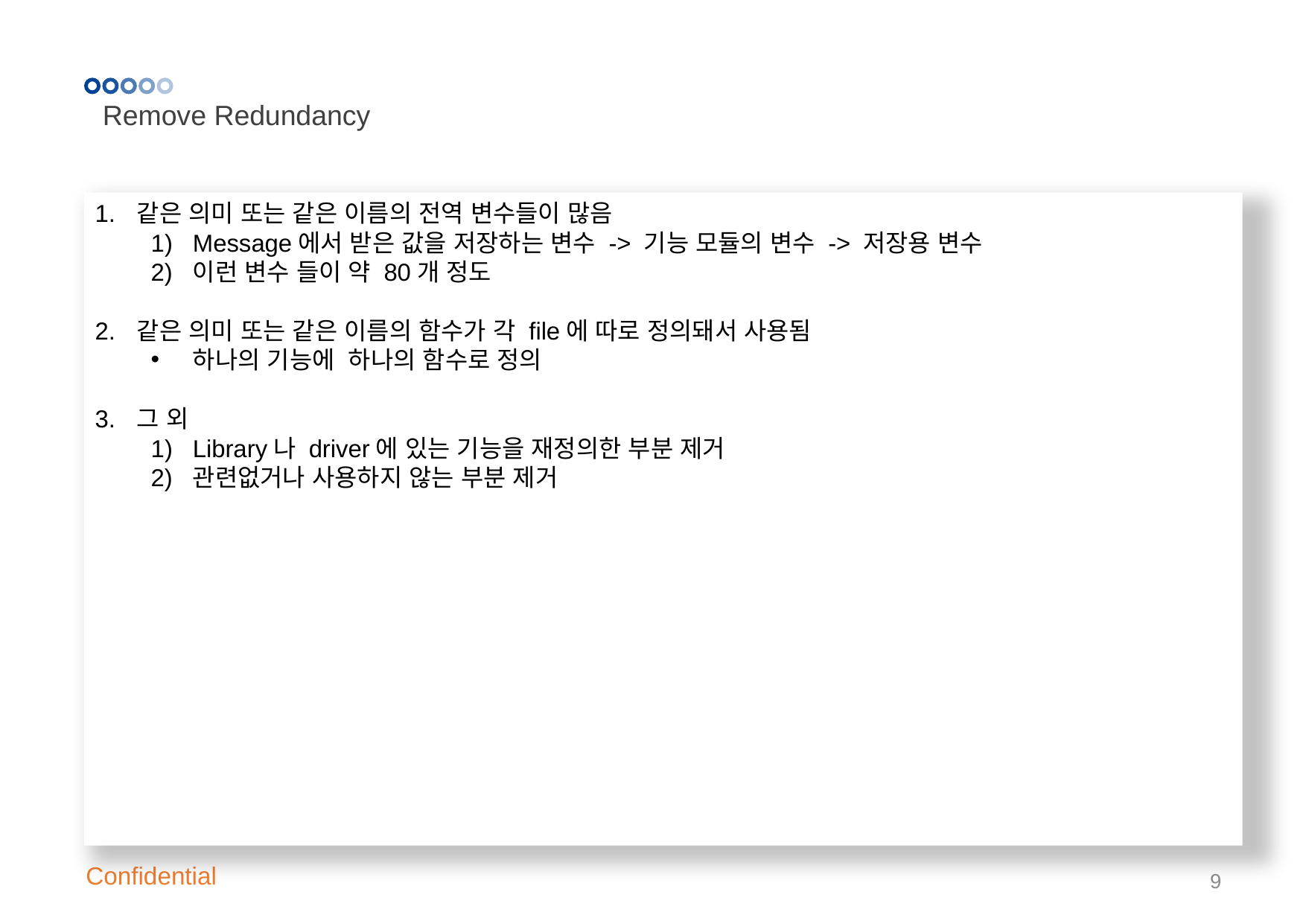

Remove Redundancy
같은 의미 또는 같은 이름의 전역 변수들이 많음
Message에서 받은 값을 저장하는 변수 -> 기능 모듈의 변수 -> 저장용 변수
이런 변수 들이 약 80개 정도

같은 의미 또는 같은 이름의 함수가 각 file에 따로 정의돼서 사용됨
하나의 기능에  하나의 함수로 정의

그 외
Library나 driver에 있는 기능을 재정의한 부분 제거
관련없거나 사용하지 않는 부분 제거

9